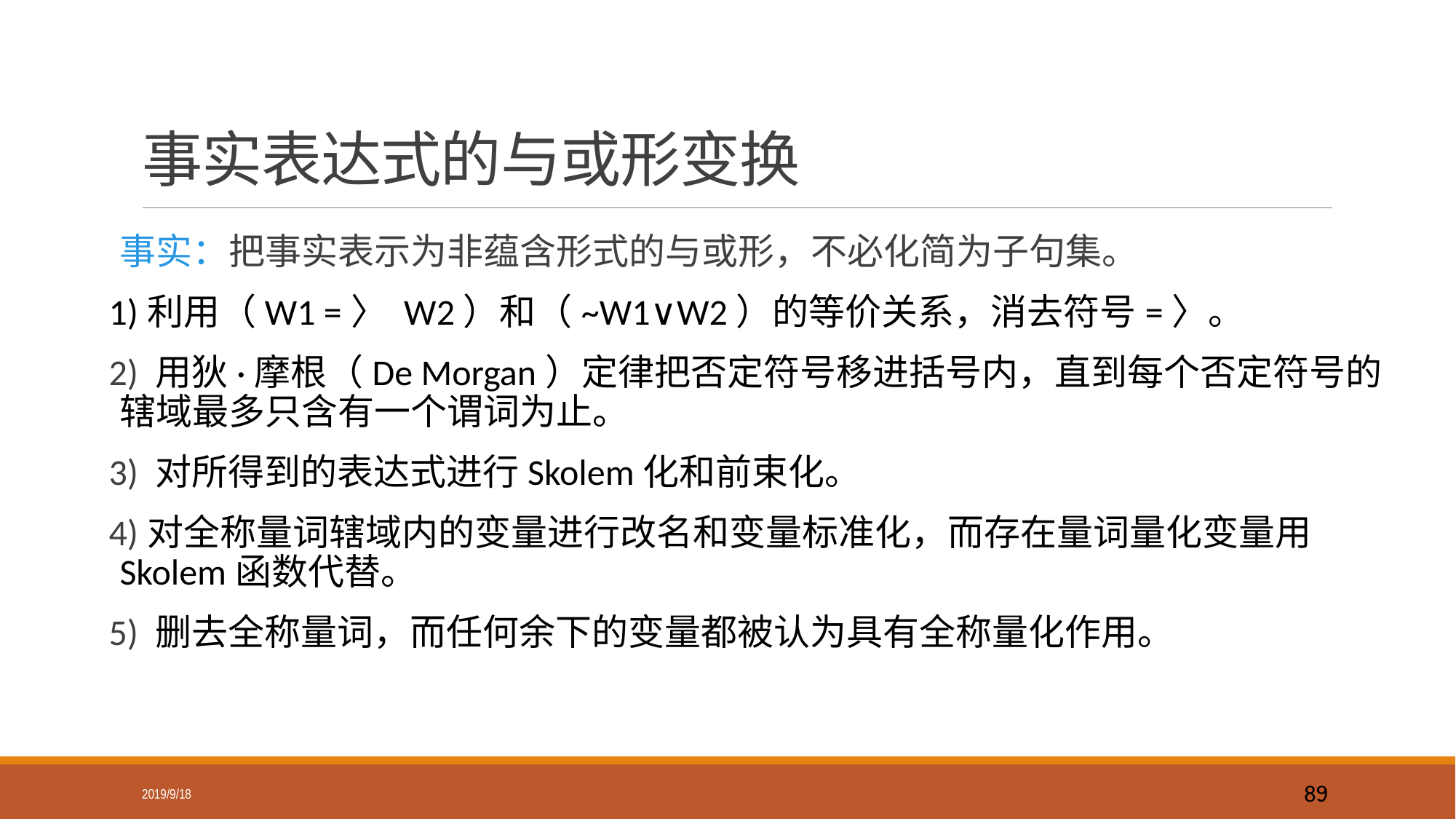

# 事实表达式的与或形变换
事实：把事实表示为非蕴含形式的与或形，不必化简为子句集。
1)利用（W1 =〉 W2）和（~W1∨W2）的等价关系，消去符号=〉。
2) 用狄·摩根（De Morgan）定律把否定符号移进括号内，直到每个否定符号的辖域最多只含有一个谓词为止。
3) 对所得到的表达式进行Skolem化和前束化。
4)对全称量词辖域内的变量进行改名和变量标准化，而存在量词量化变量用Skolem函数代替。
5) 删去全称量词，而任何余下的变量都被认为具有全称量化作用。
2019/9/18
89